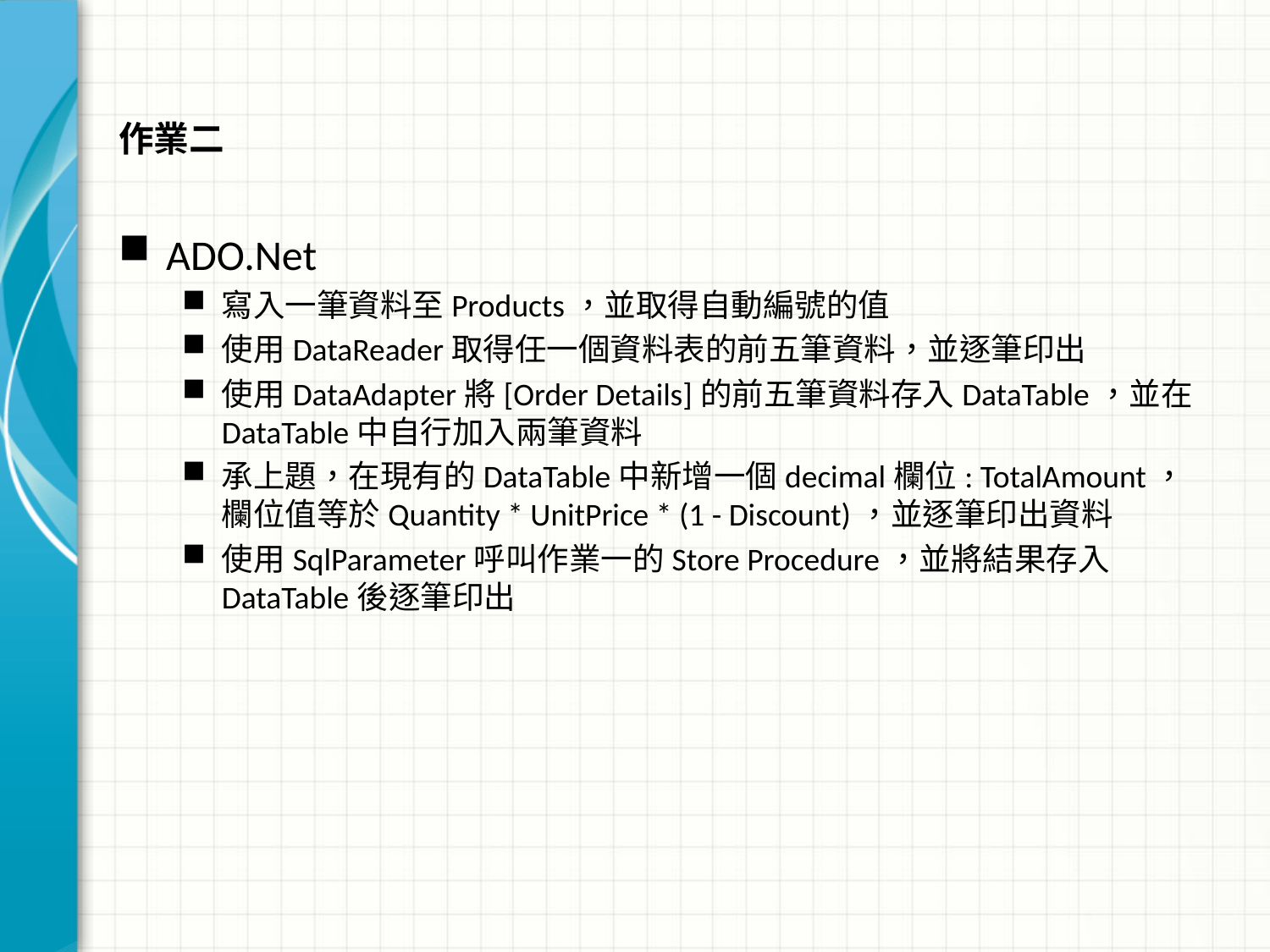

# 作業二
ADO.Net
寫入一筆資料至Products，並取得自動編號的值
使用DataReader取得任一個資料表的前五筆資料，並逐筆印出
使用DataAdapter將[Order Details]的前五筆資料存入DataTable，並在DataTable中自行加入兩筆資料
承上題，在現有的DataTable中新增一個decimal欄位: TotalAmount，欄位值等於Quantity * UnitPrice * (1 - Discount)，並逐筆印出資料
使用SqlParameter呼叫作業一的Store Procedure，並將結果存入DataTable後逐筆印出